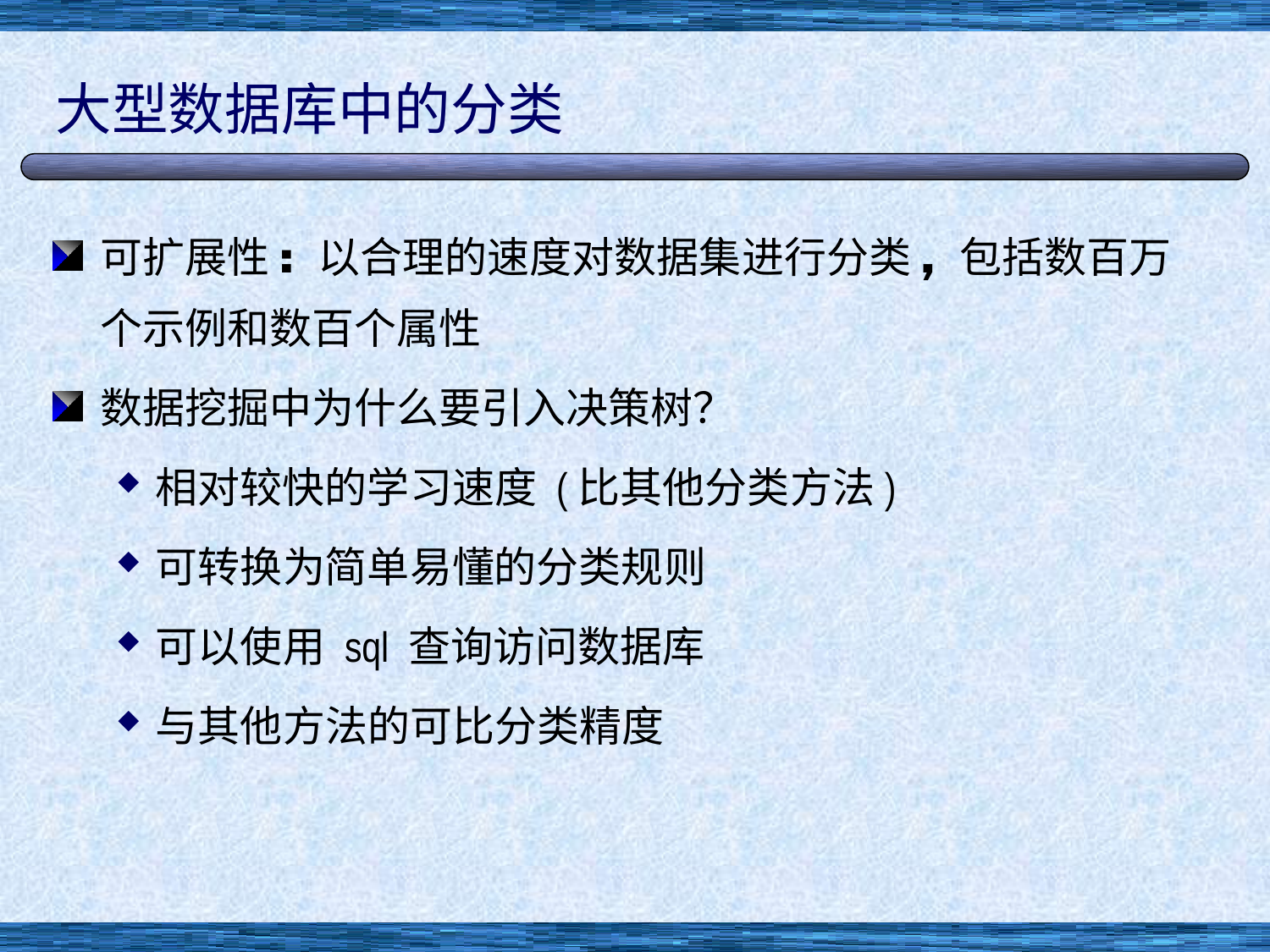

# 大型数据库中的分类
可扩展性: 以合理的速度对数据集进行分类, 包括数百万个示例和数百个属性
数据挖掘中为什么要引入决策树？
相对较快的学习速度 (比其他分类方法)
可转换为简单易懂的分类规则
可以使用 sql 查询访问数据库
与其他方法的可比分类精度